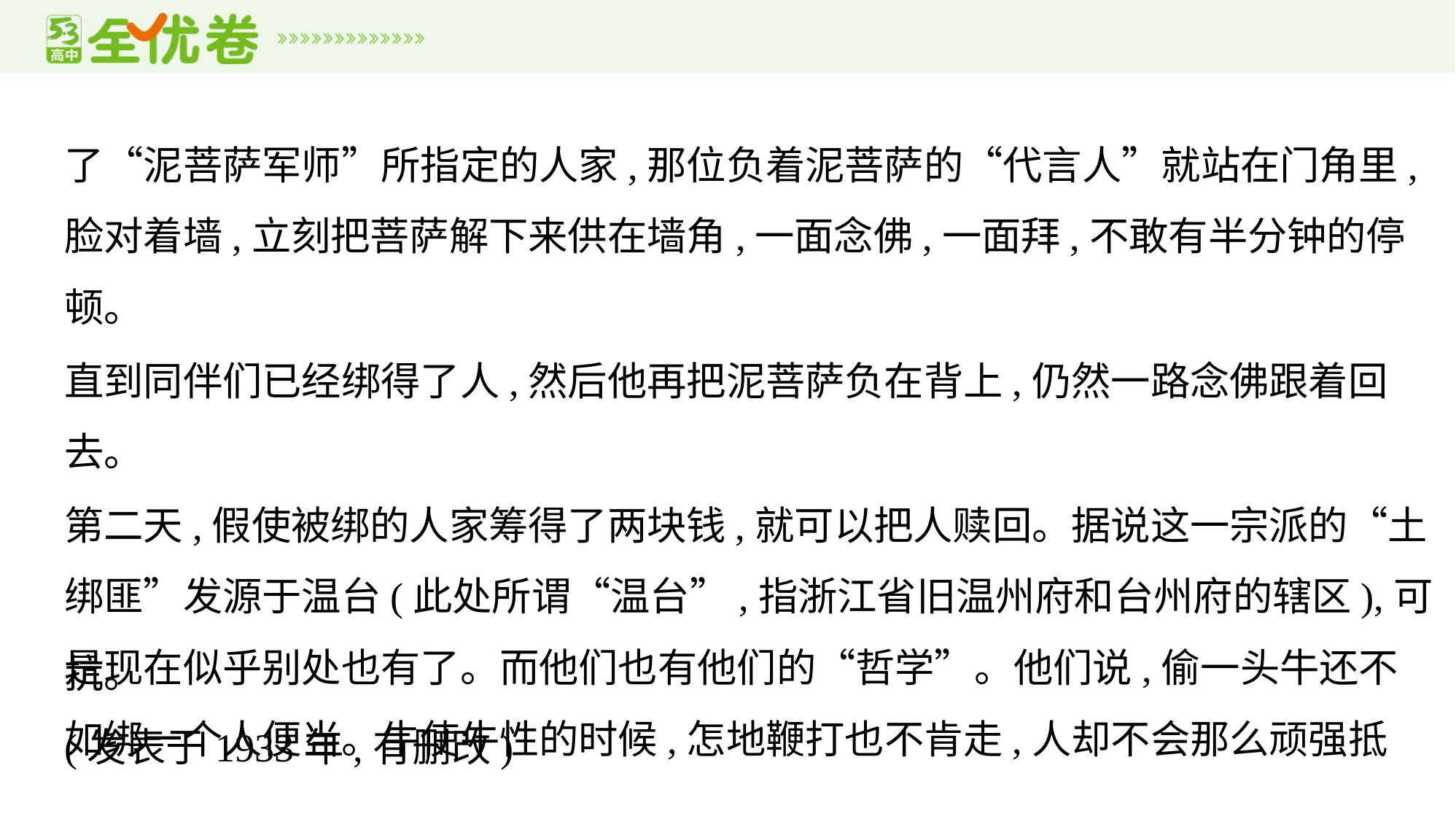

了“泥菩萨军师”所指定的人家,那位负着泥菩萨的“代言人”就站在门角里,
脸对着墙,立刻把菩萨解下来供在墙角,一面念佛,一面拜,不敢有半分钟的停顿。
直到同伴们已经绑得了人,然后他再把泥菩萨负在背上,仍然一路念佛跟着回去。
第二天,假使被绑的人家筹得了两块钱,就可以把人赎回。据说这一宗派的“土
绑匪”发源于温台(此处所谓“温台”,指浙江省旧温州府和台州府的辖区),可
是现在似乎别处也有了。而他们也有他们的“哲学”。他们说,偷一头牛还不
如绑一个人便当。牛使牛性的时候,怎地鞭打也不肯走,人却不会那么顽强抵
抗。
(发表于1933年,有删改)